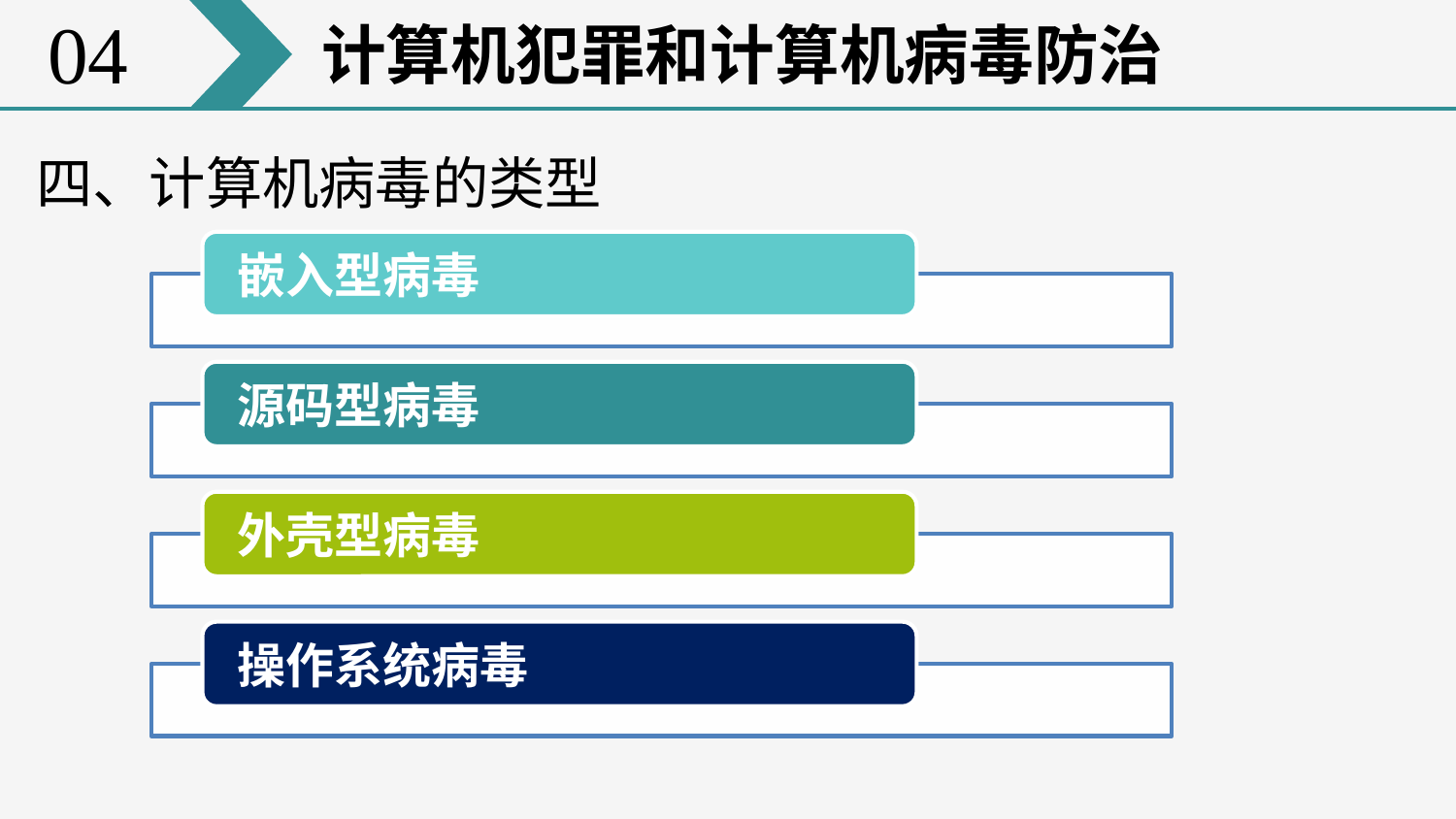

04

计算机犯罪和计算机病毒防治
四、计算机病毒的类型
嵌入型病毒
源码型病毒
外壳型病毒
操作系统病毒